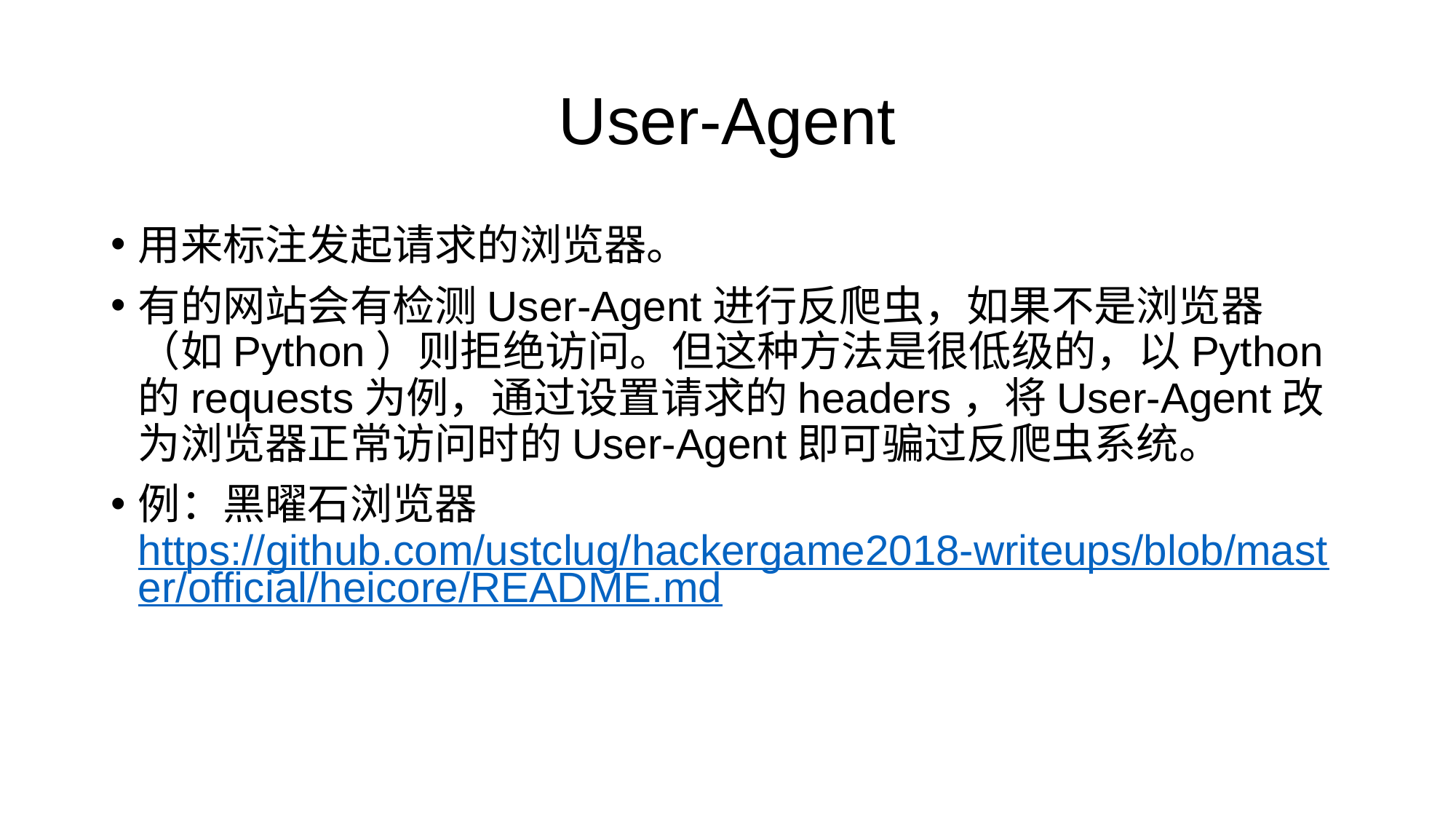

# User-Agent
用来标注发起请求的浏览器。
有的网站会有检测User-Agent进行反爬虫，如果不是浏览器（如Python）则拒绝访问。但这种方法是很低级的，以Python的requests为例，通过设置请求的headers，将User-Agent改为浏览器正常访问时的User-Agent即可骗过反爬虫系统。
例：黑曜石浏览器 https://github.com/ustclug/hackergame2018-writeups/blob/master/official/heicore/README.md